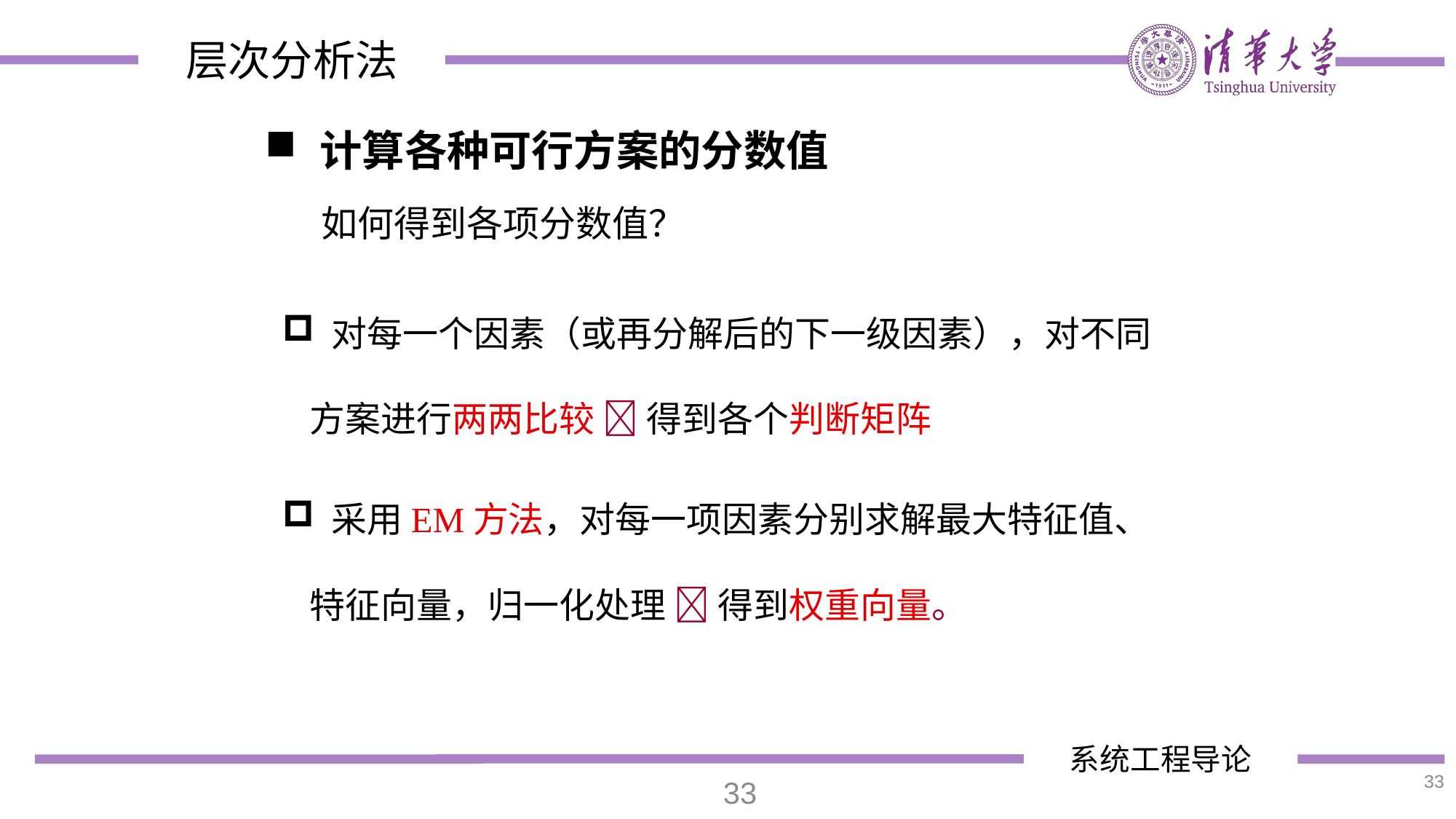

计算各种可行方案的分数值
如何得到各项分数值？
 对每一个因素（或再分解后的下一级因素），对不同方案进行两两比较 ⇒ 得到各个判断矩阵
 采用EM方法，对每一项因素分别求解最大特征值、特征向量，归一化处理 ⇒ 得到权重向量。
33